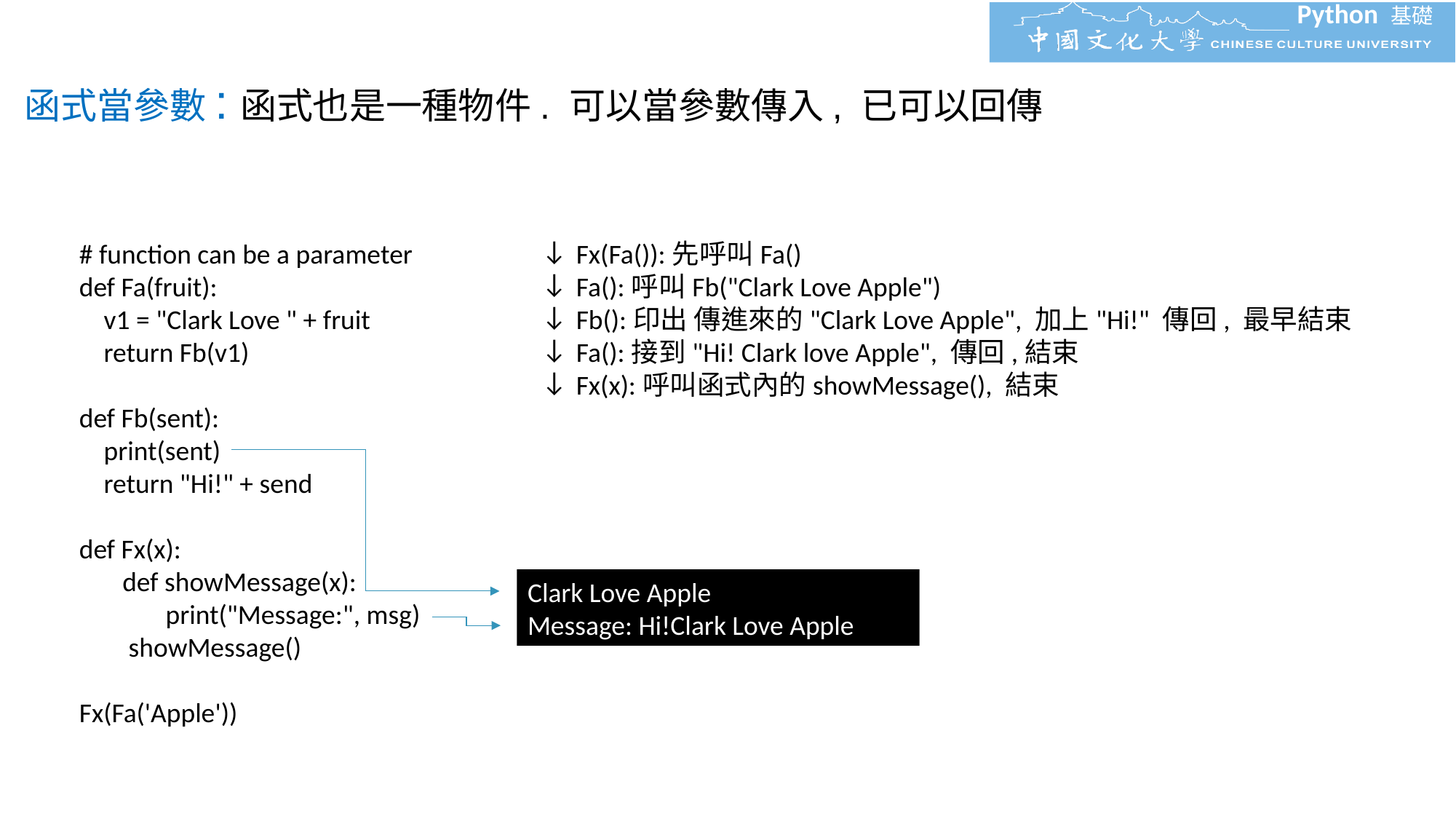

函式當參數:函式也是一種物件. 可以當參數傳入, 已可以回傳
# function can be a parameter
def Fa(fruit):
    v1 = "Clark Love " + fruit
    return Fb(v1)

def Fb(sent):
    print(sent)
    return "Hi!" + send

def Fx(x):
       def showMessage(x):
              print("Message:", msg)
        showMessage()

Fx(Fa('Apple'))
Fx(Fa()):先呼叫Fa()
Fa():呼叫Fb("Clark Love Apple")
Fb():印出 傳進來的"Clark Love Apple", 加上"Hi!" 傳回, 最早結束
Fa():接到"Hi! Clark love Apple", 傳回,結束
Fx(x):呼叫函式內的showMessage(), 結束
Clark Love Apple
Message: Hi!Clark Love Apple